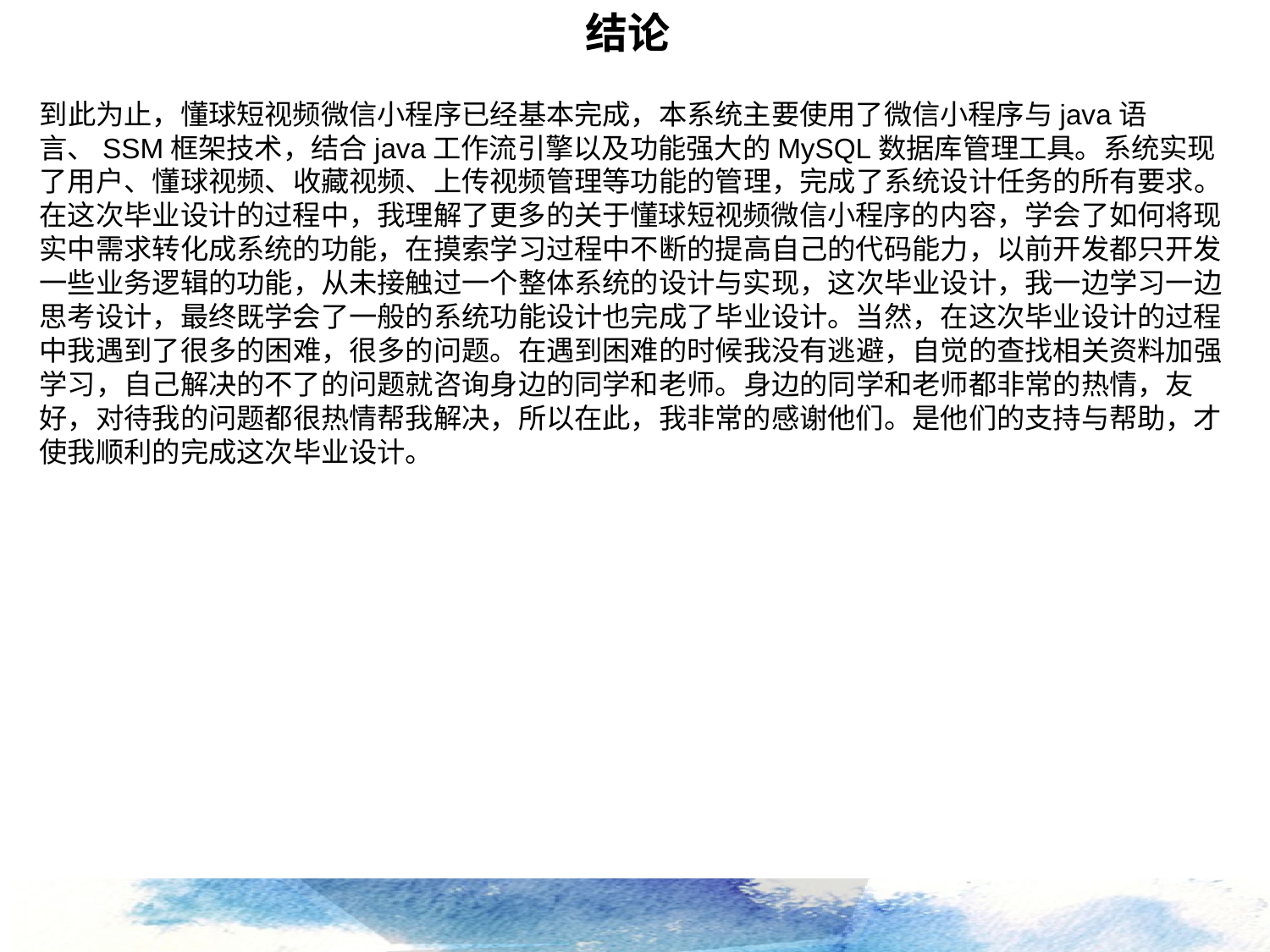

结论
到此为止，懂球短视频微信小程序已经基本完成，本系统主要使用了微信小程序与java语言、SSM框架技术，结合java工作流引擎以及功能强大的MySQL数据库管理工具。系统实现了用户、懂球视频、收藏视频、上传视频管理等功能的管理，完成了系统设计任务的所有要求。
在这次毕业设计的过程中，我理解了更多的关于懂球短视频微信小程序的内容，学会了如何将现实中需求转化成系统的功能，在摸索学习过程中不断的提高自己的代码能力，以前开发都只开发一些业务逻辑的功能，从未接触过一个整体系统的设计与实现，这次毕业设计，我一边学习一边思考设计，最终既学会了一般的系统功能设计也完成了毕业设计。当然，在这次毕业设计的过程中我遇到了很多的困难，很多的问题。在遇到困难的时候我没有逃避，自觉的查找相关资料加强学习，自己解决的不了的问题就咨询身边的同学和老师。身边的同学和老师都非常的热情，友好，对待我的问题都很热情帮我解决，所以在此，我非常的感谢他们。是他们的支持与帮助，才使我顺利的完成这次毕业设计。